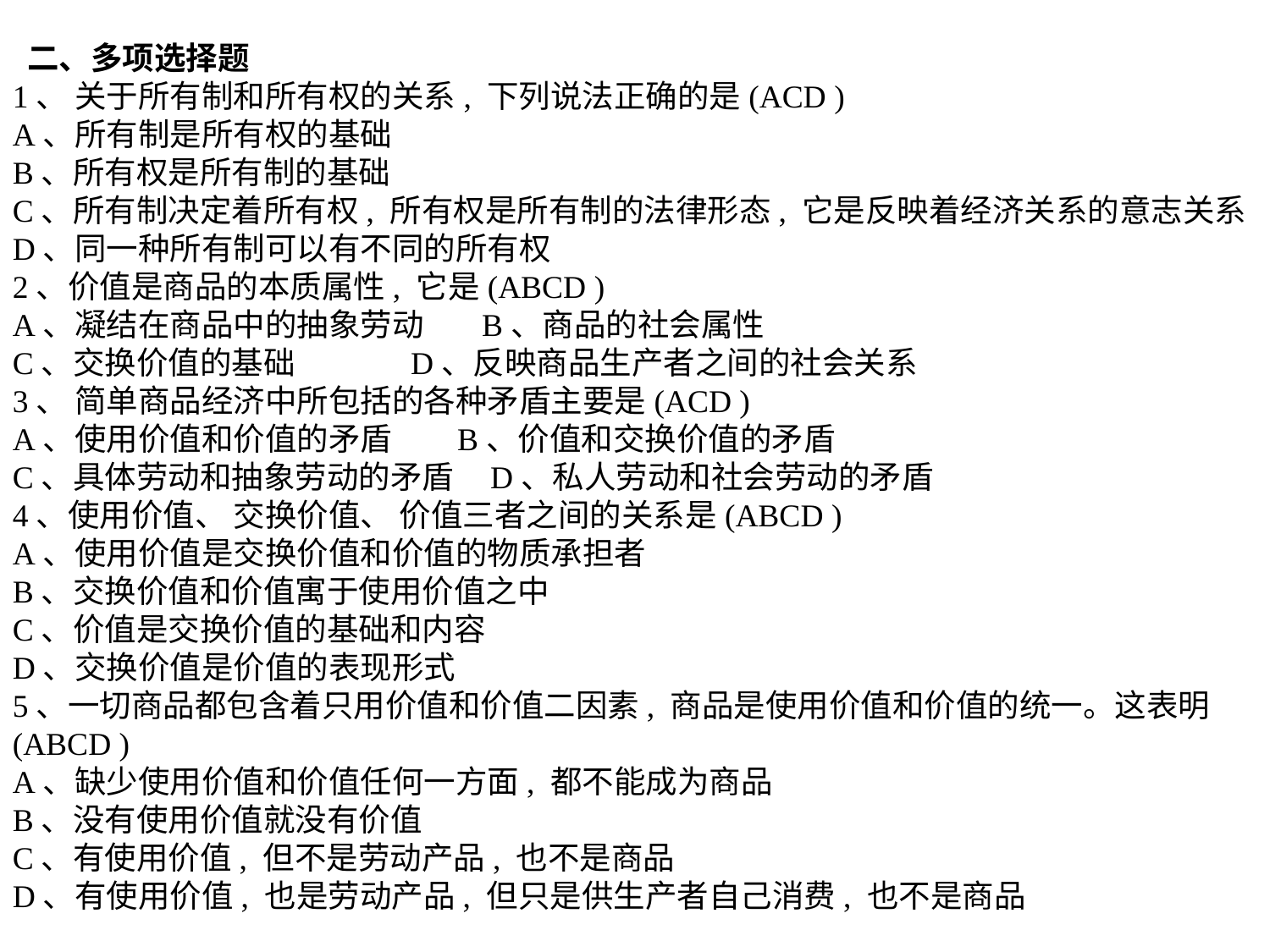

二、多项选择题
1、 关于所有制和所有权的关系, 下列说法正确的是(ACD )
A、所有制是所有权的基础
B、所有权是所有制的基础
C、所有制决定着所有权, 所有权是所有制的法律形态, 它是反映着经济关系的意志关系
D、同一种所有制可以有不同的所有权
2、价值是商品的本质属性, 它是(ABCD )
A、凝结在商品中的抽象劳动       B、商品的社会属性
C、交换价值的基础               D、反映商品生产者之间的社会关系
3、 简单商品经济中所包括的各种矛盾主要是(ACD )
A、使用价值和价值的矛盾        B、价值和交换价值的矛盾
C、具体劳动和抽象劳动的矛盾    D、私人劳动和社会劳动的矛盾
4、使用价值、 交换价值、 价值三者之间的关系是(ABCD )
A、使用价值是交换价值和价值的物质承担者
B、交换价值和价值寓于使用价值之中
C、价值是交换价值的基础和内容
D、交换价值是价值的表现形式
5、一切商品都包含着只用价值和价值二因素, 商品是使用价值和价值的统一。这表明(ABCD )
A、缺少使用价值和价值任何一方面, 都不能成为商品
B、没有使用价值就没有价值
C、有使用价值, 但不是劳动产品, 也不是商品
D、有使用价值, 也是劳动产品, 但只是供生产者自己消费, 也不是商品